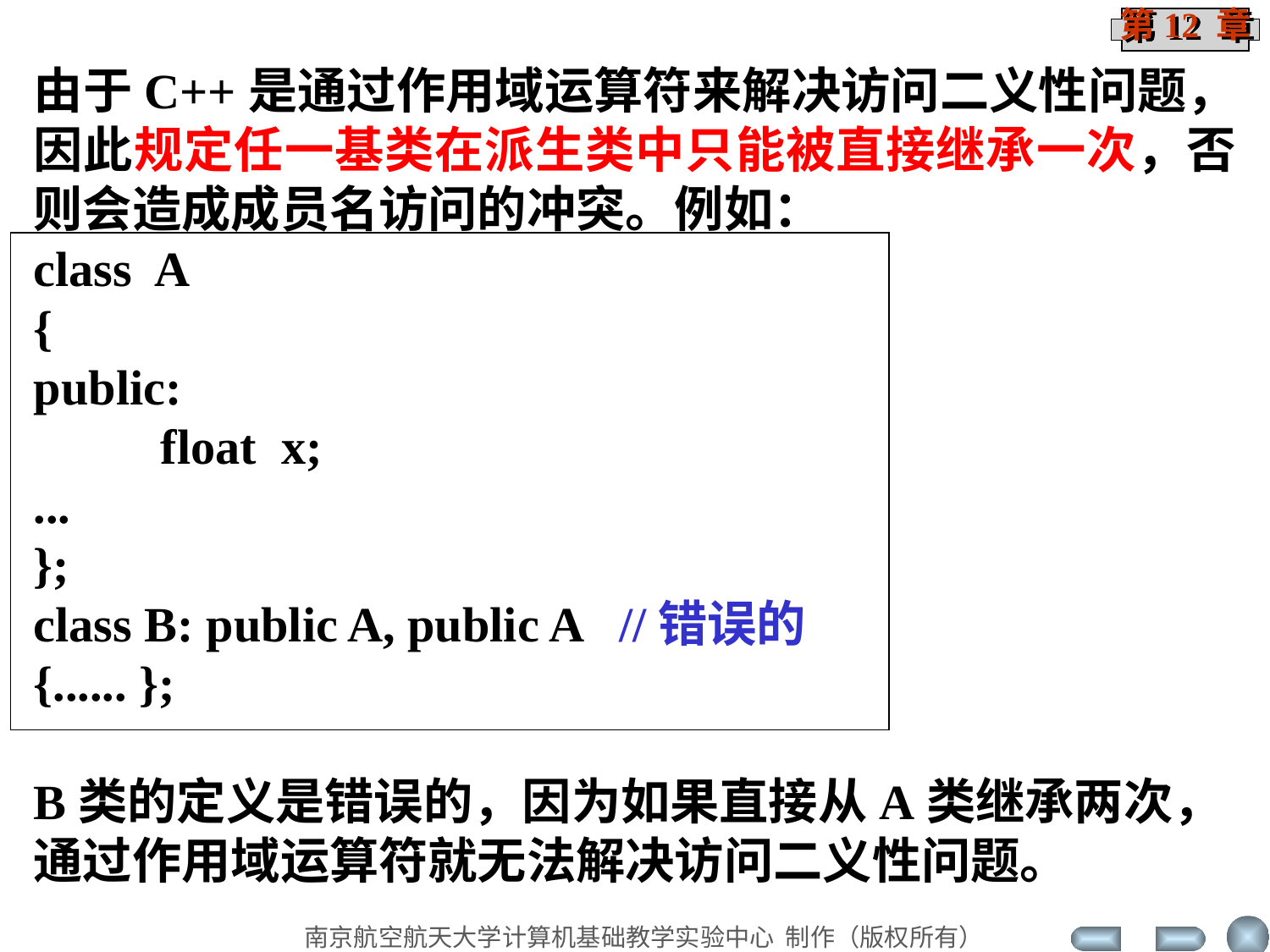

由于C++是通过作用域运算符来解决访问二义性问题，因此规定任一基类在派生类中只能被直接继承一次，否则会造成成员名访问的冲突。例如：
class  A
{
public:
	float  x;
...
};
class B: public A, public A   //错误的
{...... };

B类的定义是错误的，因为如果直接从A类继承两次，通过作用域运算符就无法解决访问二义性问题。